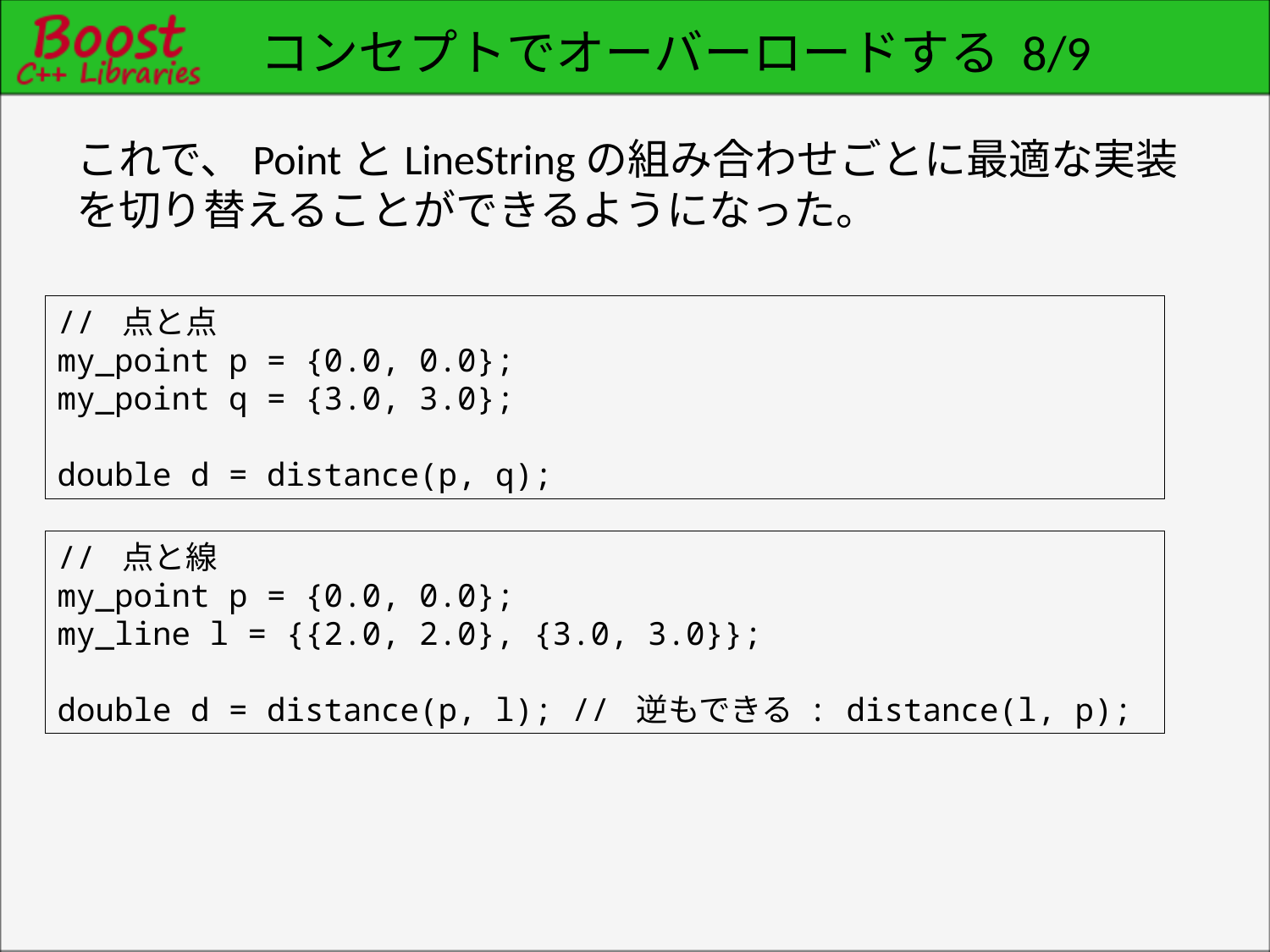

# コンセプトでオーバーロードする 8/9
これで、PointとLineStringの組み合わせごとに最適な実装を切り替えることができるようになった。
// 点と点
my_point p = {0.0, 0.0};
my_point q = {3.0, 3.0};

double d = distance(p, q);
// 点と線
my_point p = {0.0, 0.0};
my_line l = {{2.0, 2.0}, {3.0, 3.0}};

double d = distance(p, l); // 逆もできる : distance(l, p);